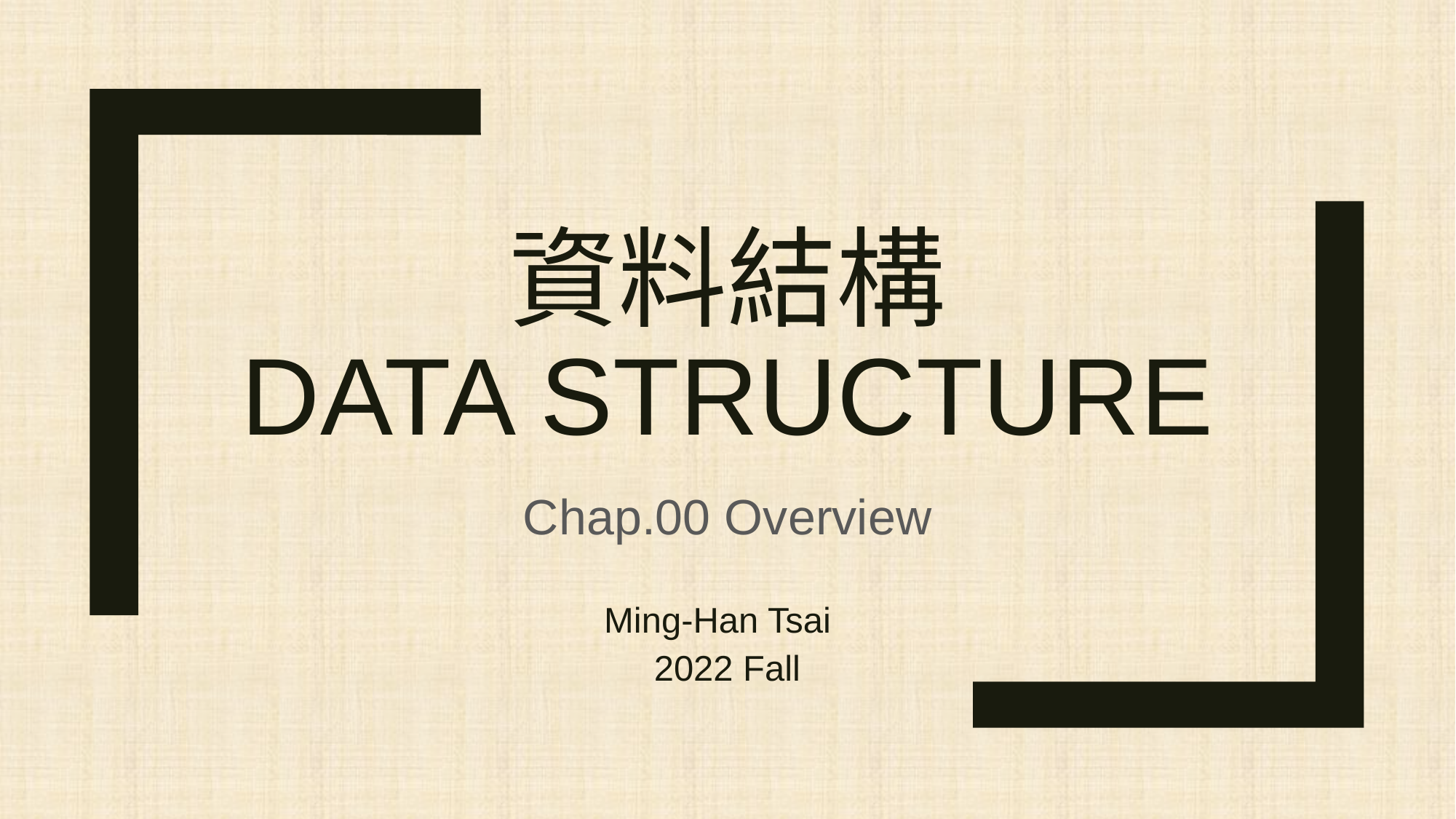

# 資料結構 Data Structure
Chap.00 Overview

Ming-Han Tsai
2022 Fall